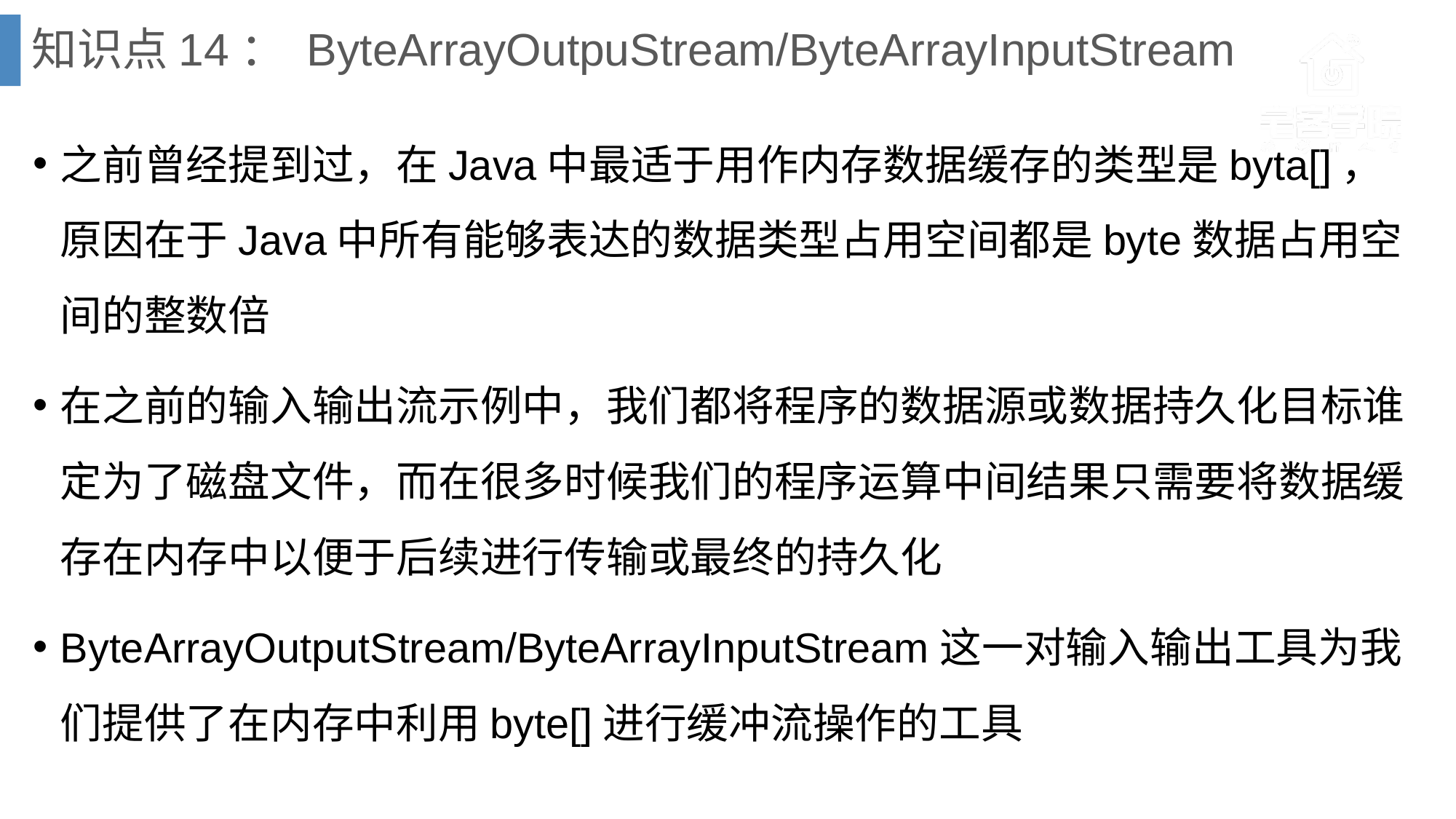

# 知识点14： ByteArrayOutpuStream/ByteArrayInputStream
之前曾经提到过，在Java中最适于用作内存数据缓存的类型是byta[]，原因在于Java中所有能够表达的数据类型占用空间都是byte数据占用空间的整数倍
在之前的输入输出流示例中，我们都将程序的数据源或数据持久化目标谁定为了磁盘文件，而在很多时候我们的程序运算中间结果只需要将数据缓存在内存中以便于后续进行传输或最终的持久化
ByteArrayOutputStream/ByteArrayInputStream这一对输入输出工具为我们提供了在内存中利用byte[]进行缓冲流操作的工具